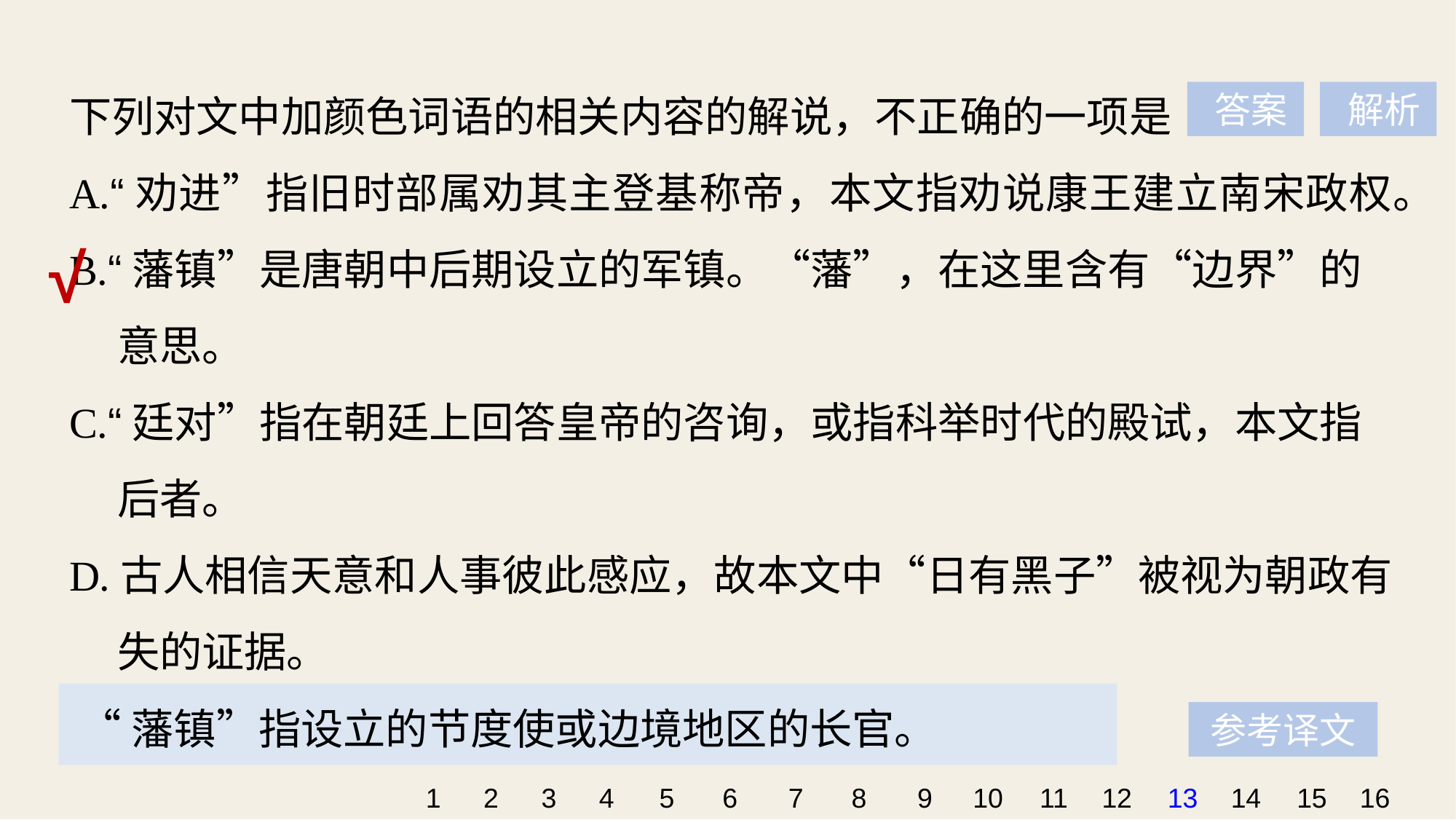

下列对文中加颜色词语的相关内容的解说，不正确的一项是
A.“劝进”指旧时部属劝其主登基称帝，本文指劝说康王建立南宋政权。
B.“藩镇”是唐朝中后期设立的军镇。“藩”，在这里含有“边界”的
    意思。
C.“廷对”指在朝廷上回答皇帝的咨询，或指科举时代的殿试，本文指
    后者。
D.古人相信天意和人事彼此感应，故本文中“日有黑子”被视为朝政有
    失的证据。
 答案
 解析
√
“藩镇”指设立的节度使或边境地区的长官。

参考译文
1
2
3
4
5
6
7
8
9
10
11
12
13
14
15
16